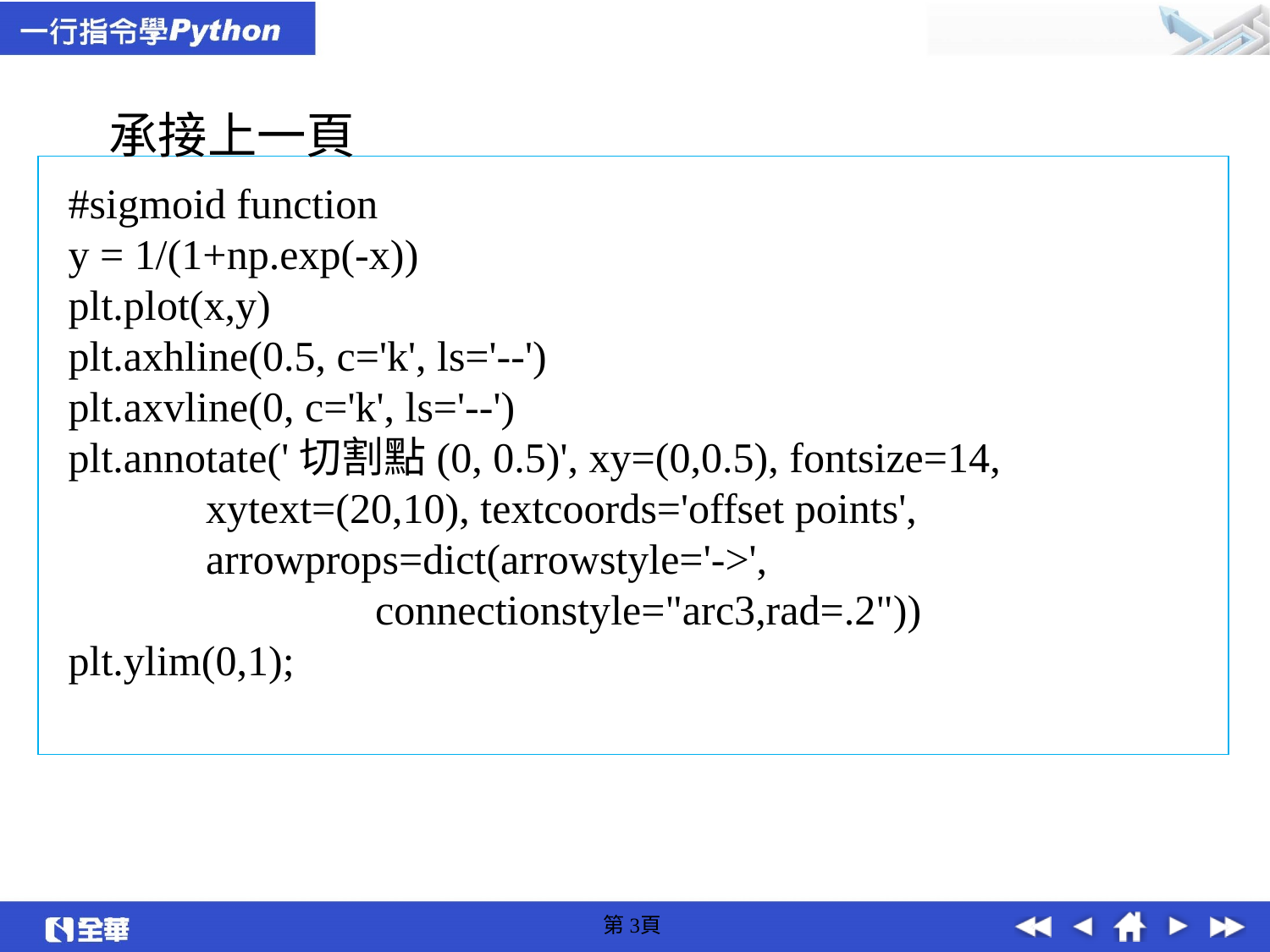

承接上一頁
#sigmoid function
y = 1/(1+np.exp(-x))
plt.plot(x,y)
plt.axhline(0.5, c='k', ls='--')
plt.axvline(0, c='k', ls='--')
plt.annotate('切割點(0, 0.5)', xy=(0,0.5), fontsize=14,
             xytext=(20,10), textcoords='offset points',
             arrowprops=dict(arrowstyle='->',
                             connectionstyle="arc3,rad=.2"))
plt.ylim(0,1);